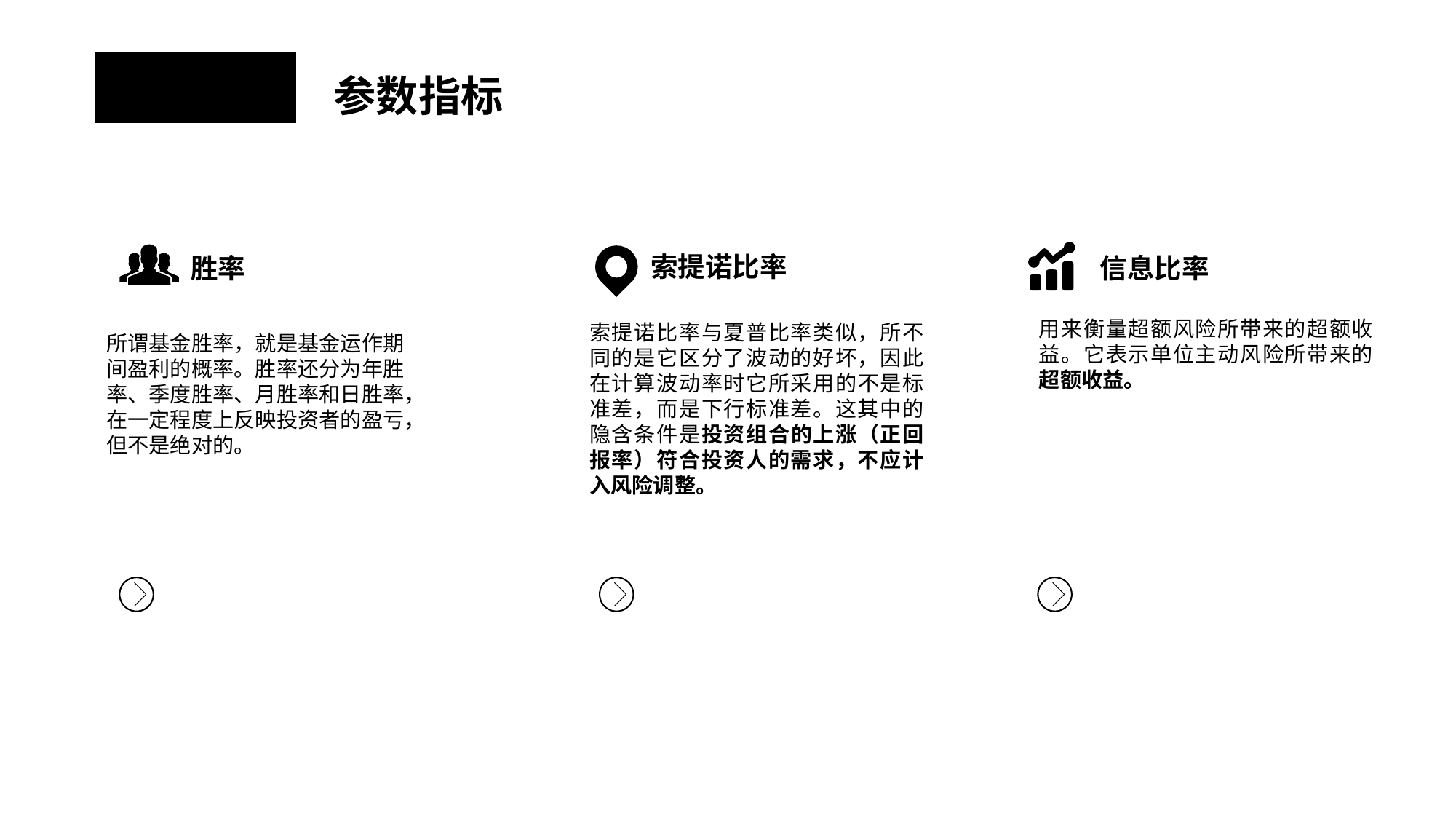

参数指标

索提诺比率

胜率

信息比率

用来衡量超额风险所带来的超额收益。它表示单位主动风险所带来的超额收益。
索提诺比率与夏普比率类似，所不同的是它区分了波动的好坏，因此在计算波动率时它所采用的不是标准差，而是下行标准差。这其中的隐含条件是投资组合的上涨（正回报率）符合投资人的需求，不应计入风险调整。
所谓基金胜率，就是基金运作期间盈利的概率。胜率还分为年胜率、季度胜率、月胜率和日胜率，在一定程度上反映投资者的盈亏，但不是绝对的。